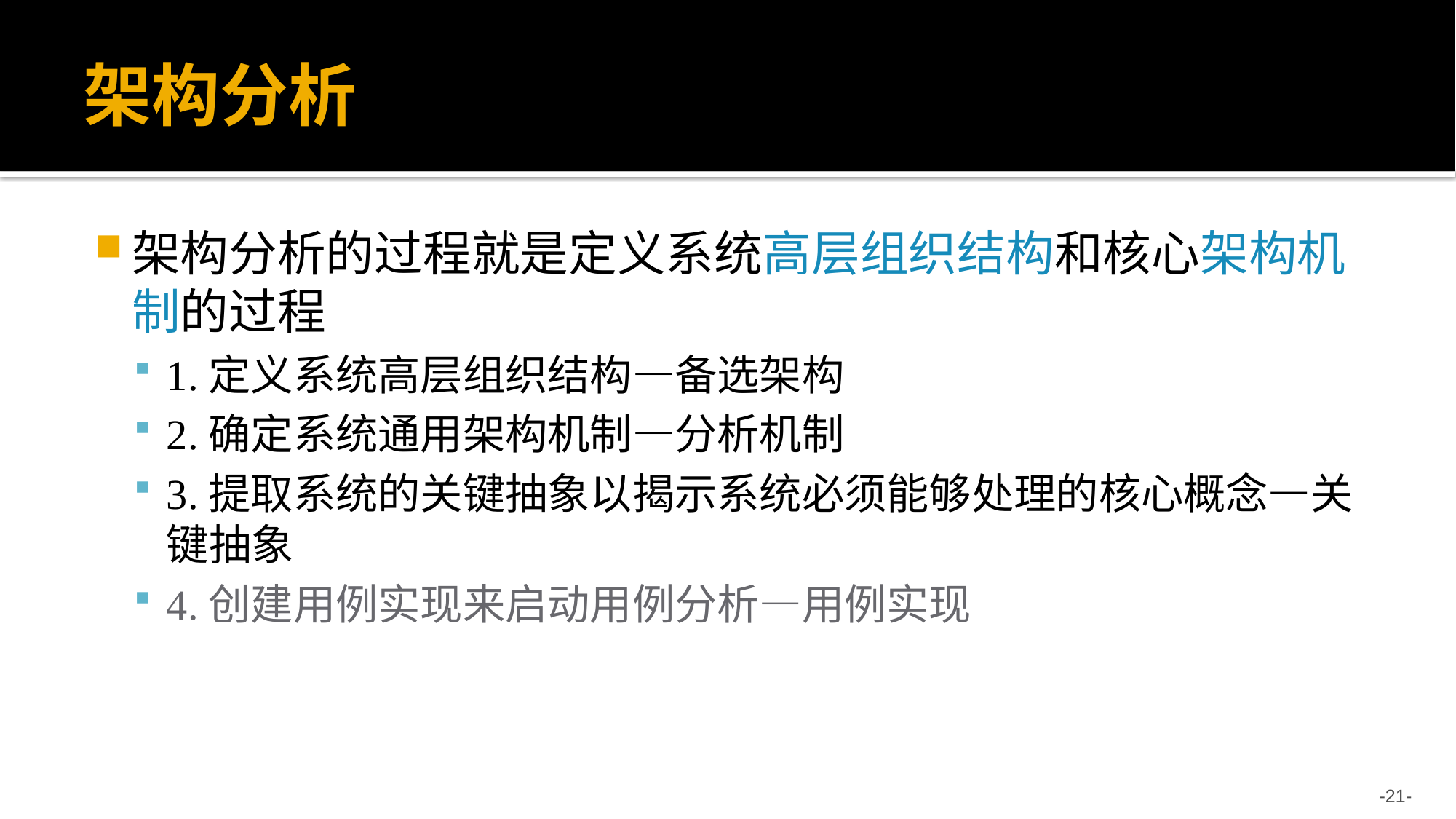

# 架构分析
架构分析的过程就是定义系统高层组织结构和核心架构机制的过程
1.定义系统高层组织结构—备选架构
2.确定系统通用架构机制—分析机制
3.提取系统的关键抽象以揭示系统必须能够处理的核心概念—关键抽象
4.创建用例实现来启动用例分析—用例实现

-21-